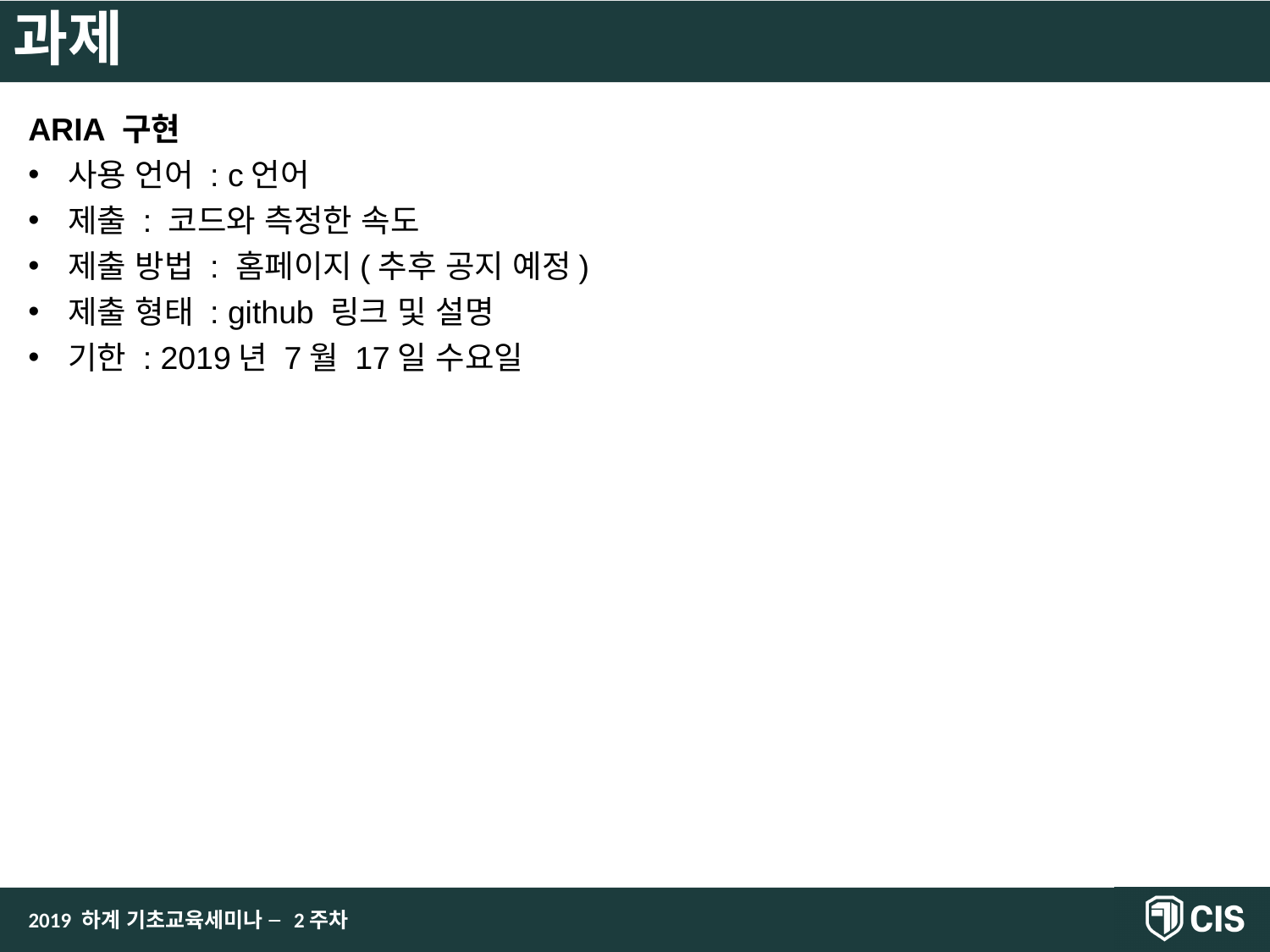

과제
ARIA 구현
사용 언어 : c언어
제출 : 코드와 측정한 속도
제출 방법 : 홈페이지(추후 공지 예정)
제출 형태 : github 링크 및 설명
기한 : 2019년 7월 17일 수요일
2019 하계 기초교육세미나 – 2주차